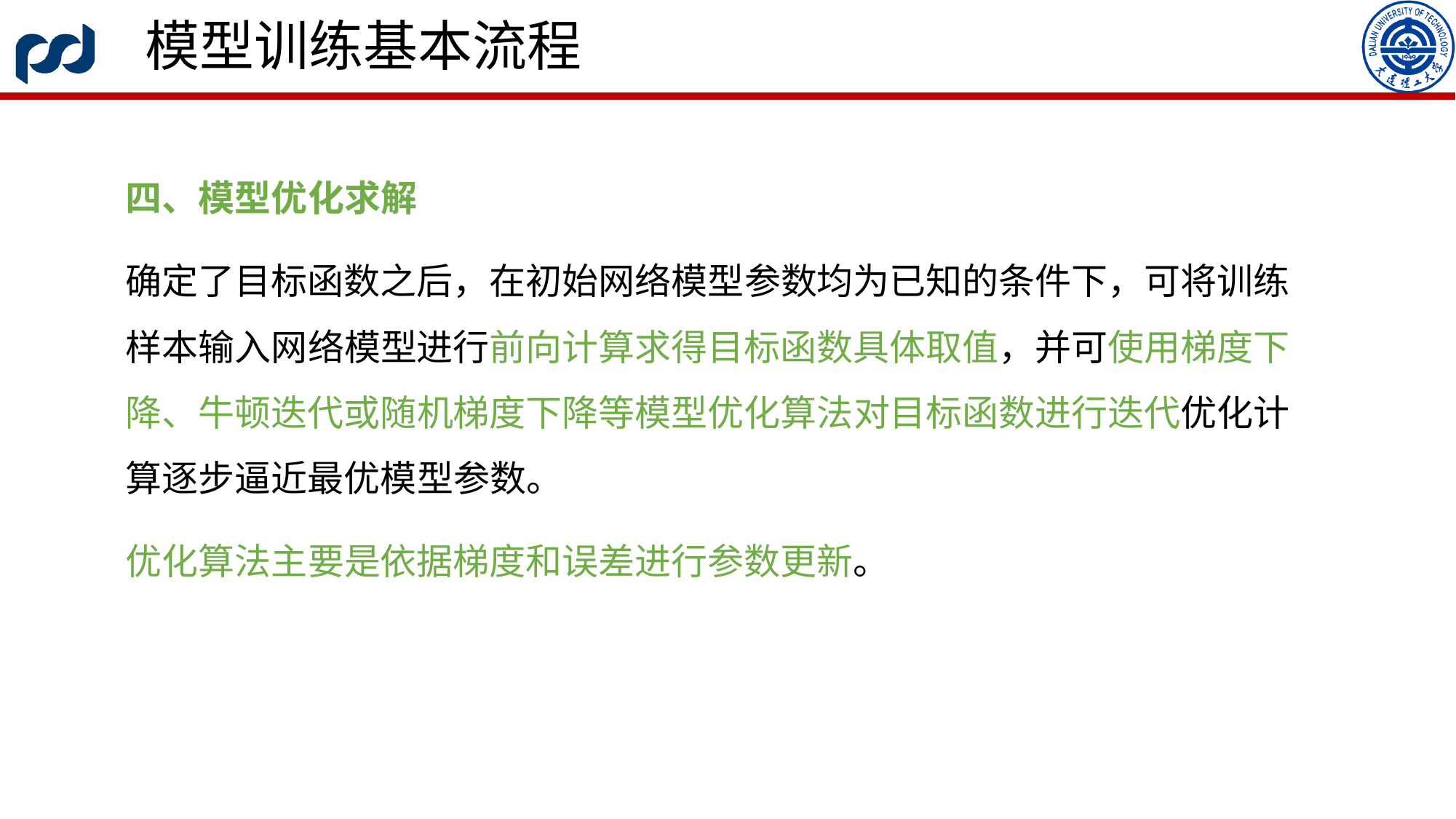

# 模型训练基本流程
四、模型优化求解
确定了目标函数之后，在初始网络模型参数均为已知的条件下，可将训练样本输入网络模型进行前向计算求得目标函数具体取值，并可使用梯度下降、牛顿迭代或随机梯度下降等模型优化算法对目标函数进行迭代优化计算逐步逼近最优模型参数。
优化算法主要是依据梯度和误差进行参数更新。